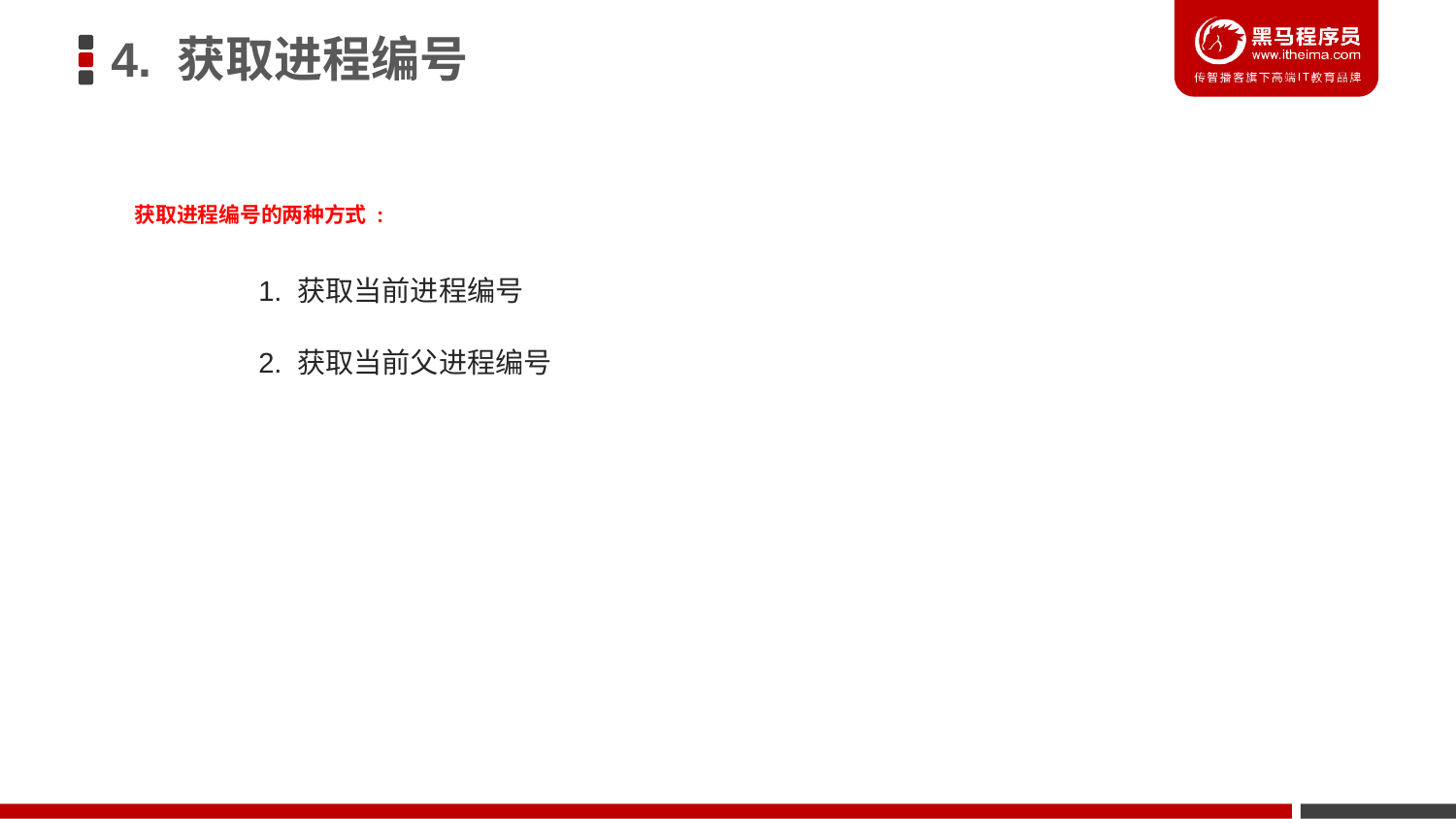

4. 获取进程编号
获取进程编号的两种方式 :
    1. 获取当前进程编号
    2. 获取当前父进程编号